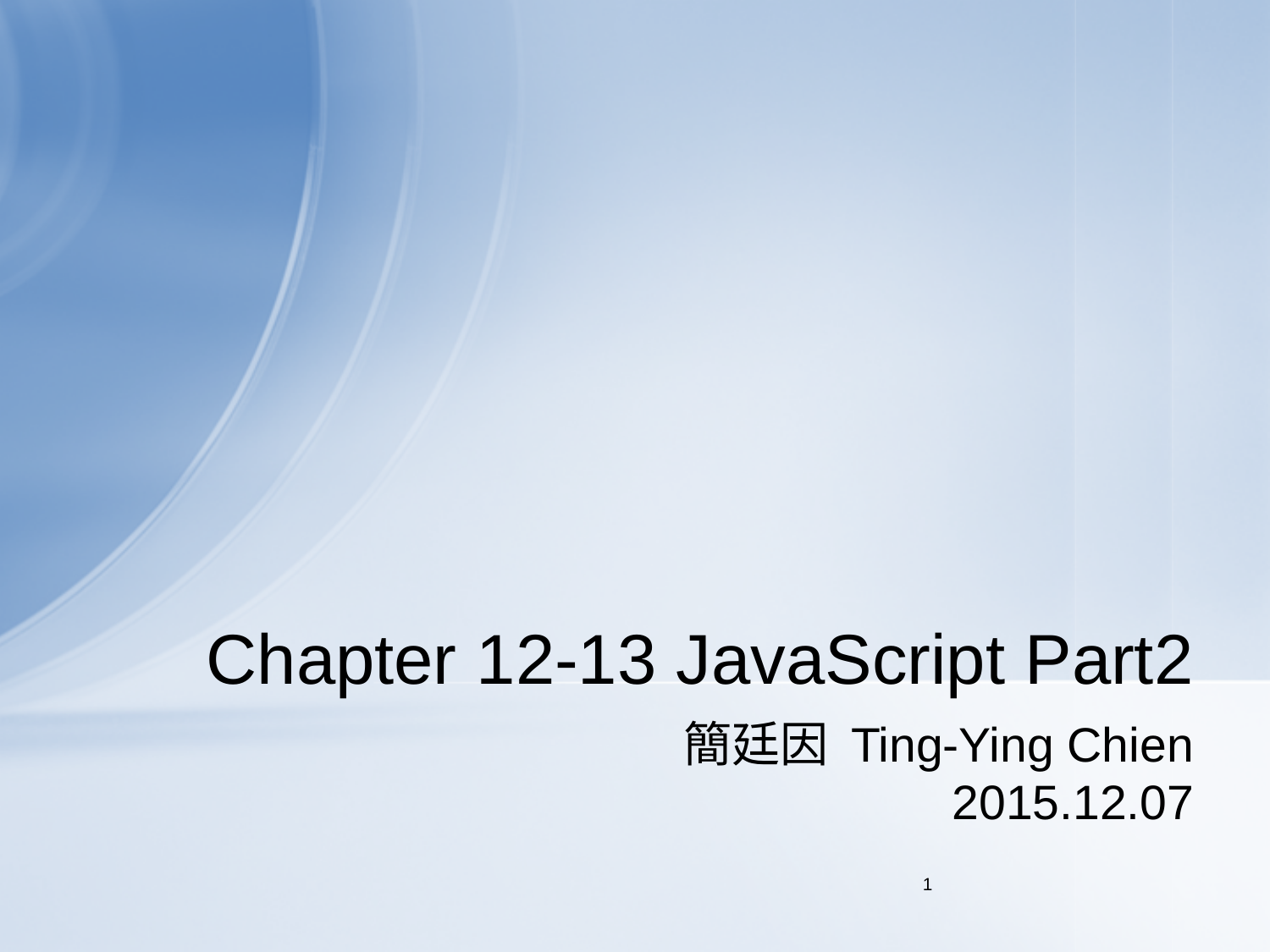

# Chapter 12-13 JavaScript Part2
簡廷因 Ting-Ying Chien
2015.12.07

1